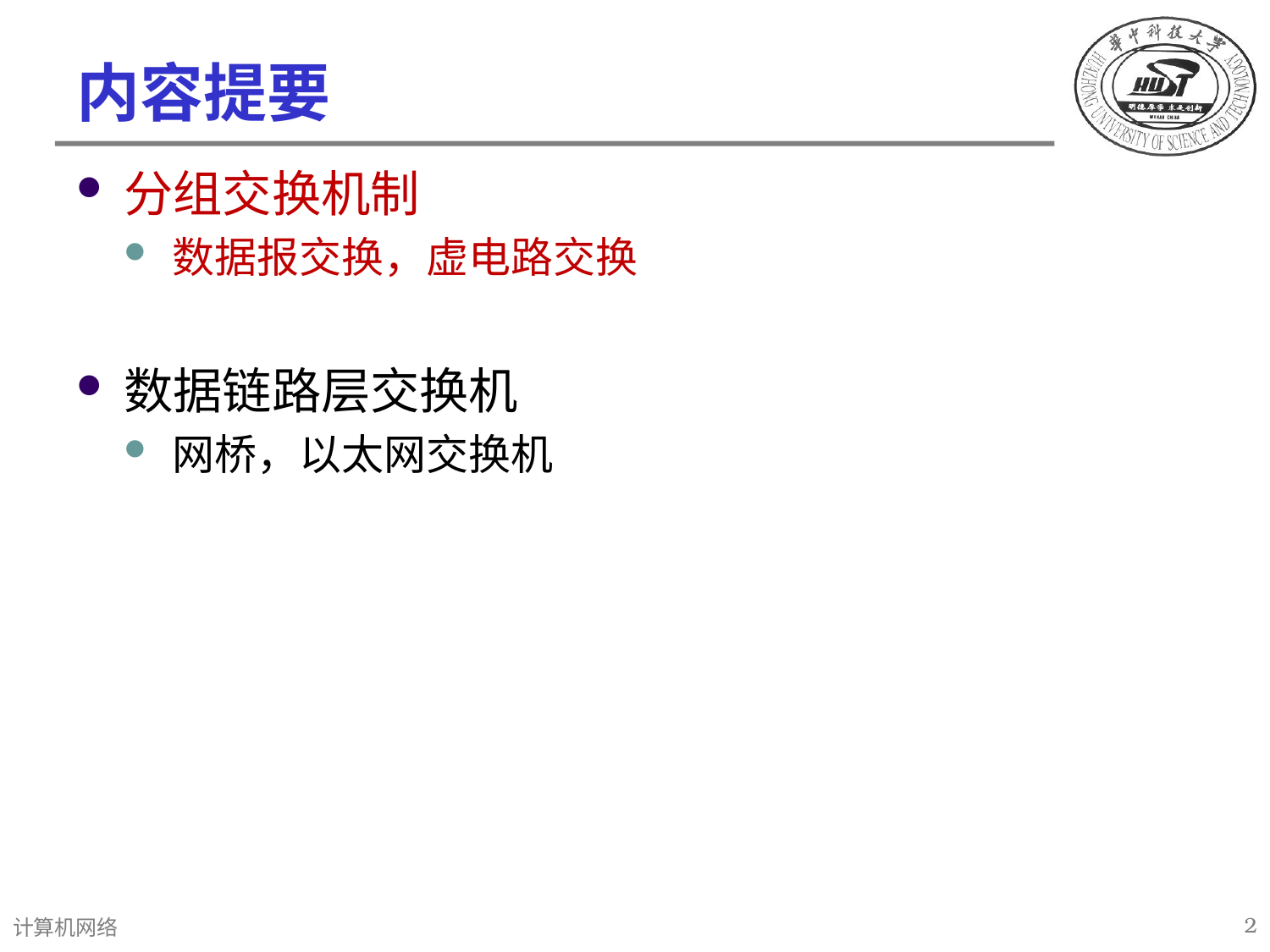

# 内容提要
分组交换机制
数据报交换，虚电路交换

数据链路层交换机
网桥，以太网交换机

2
计算机网络